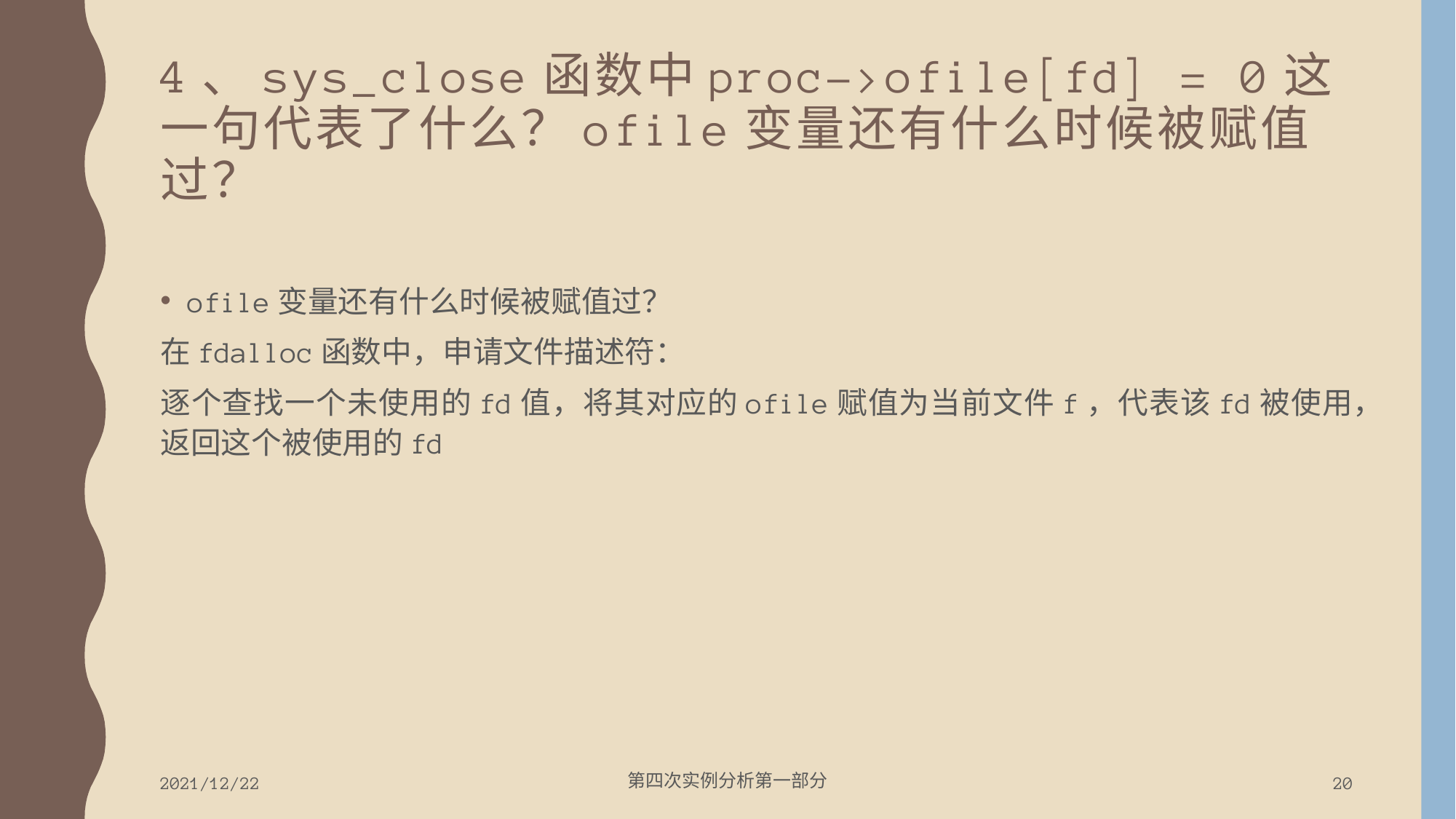

# 4、sys_close函数中proc->ofile[fd] = 0这一句代表了什么？ofile变量还有什么时候被赋值过？
ofile变量还有什么时候被赋值过？
在fdalloc函数中，申请文件描述符：
逐个查找一个未使用的fd值，将其对应的ofile赋值为当前文件f，代表该fd被使用，返回这个被使用的fd

2021/12/22
第四次实例分析第一部分
20